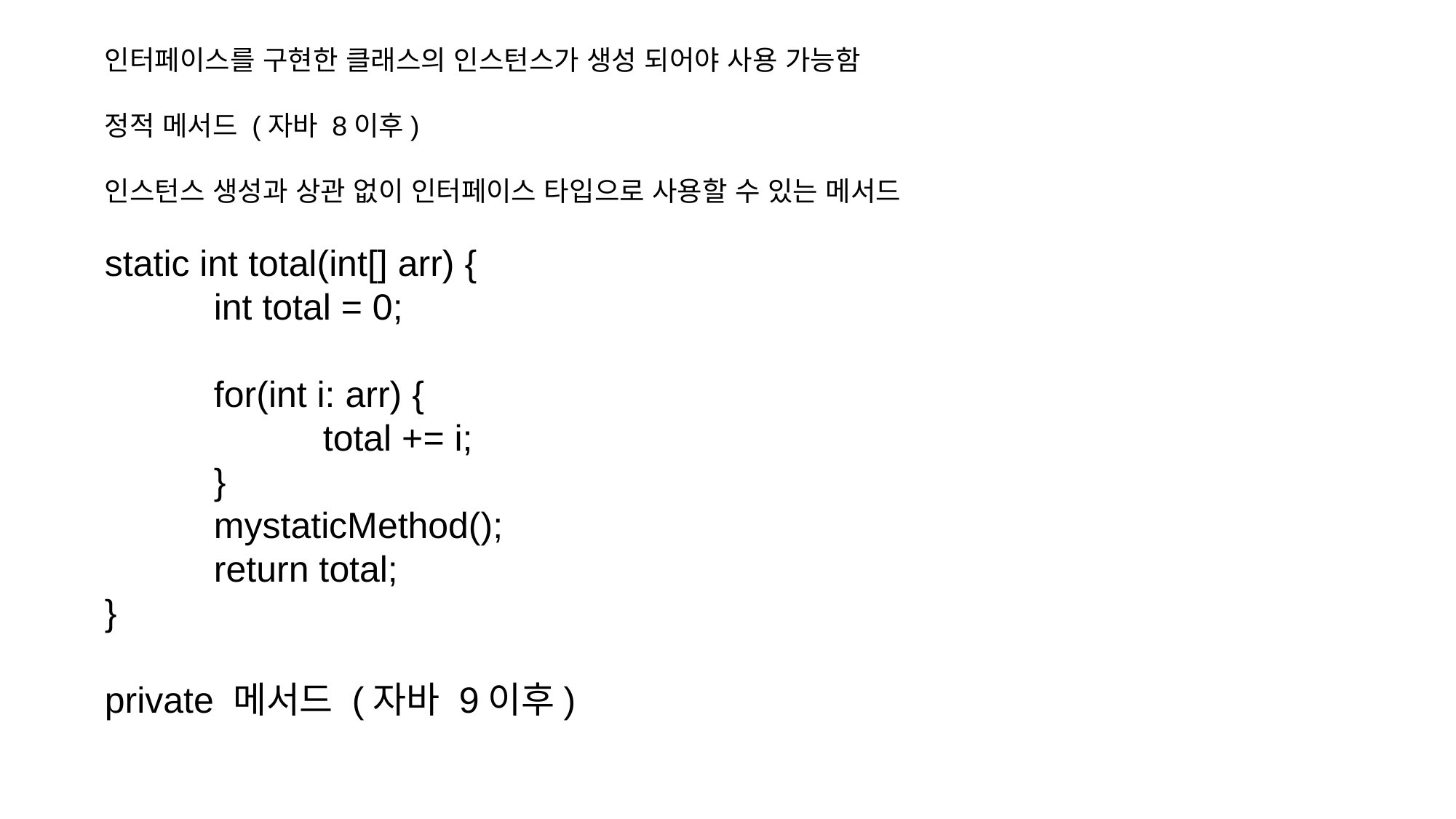

인터페이스를 구현한 클래스의 인스턴스가 생성 되어야 사용 가능함

정적 메서드 (자바 8이후)

인스턴스 생성과 상관 없이 인터페이스 타입으로 사용할 수 있는 메서드

static int total(int[] arr) {
	int total = 0;

	for(int i: arr) {
		total += i;
	}
	mystaticMethod();
	return total;
}

private 메서드 (자바 9이후)